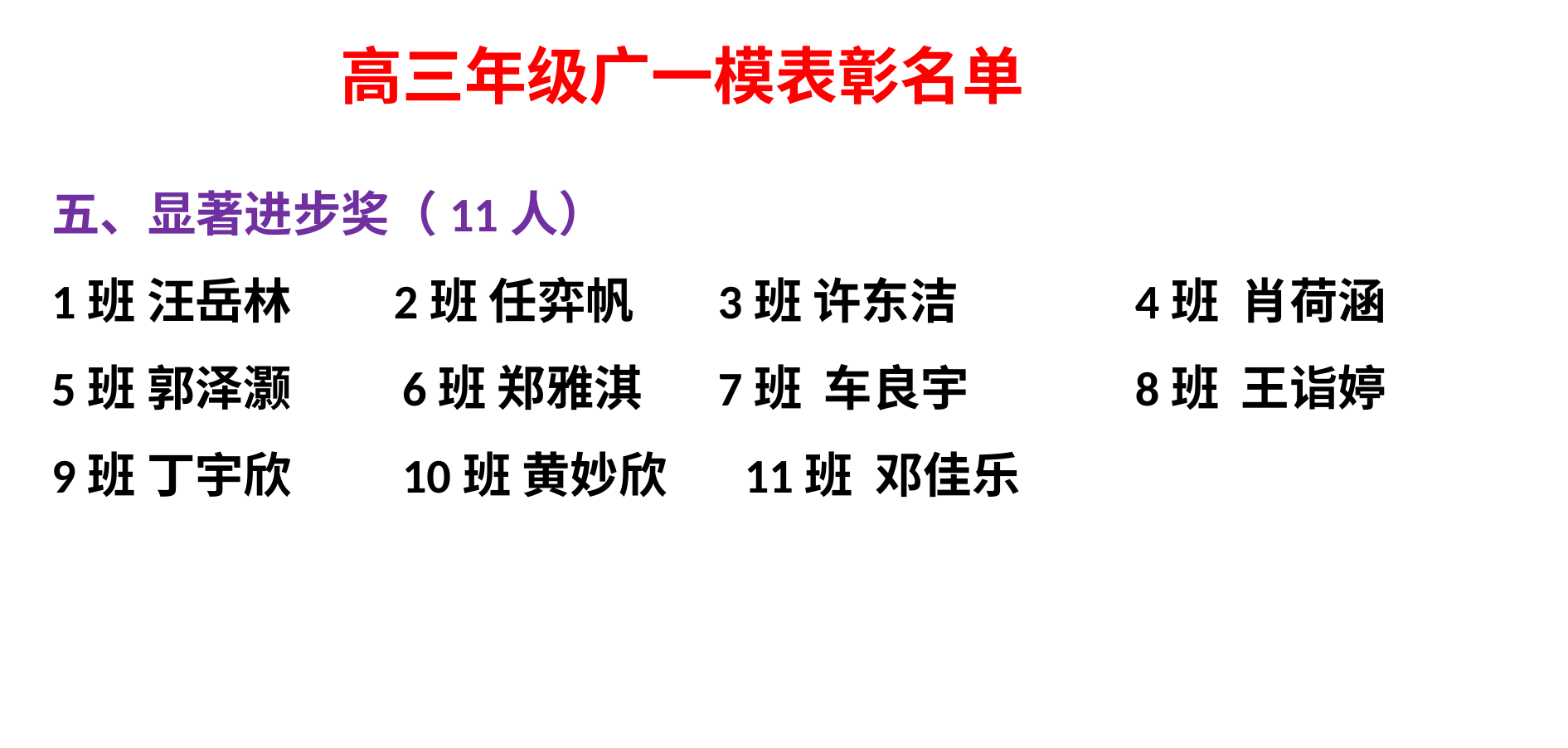

高三年级广一模表彰名单
五、显著进步奖（11人）
1班 汪岳林	       2班 任弈帆	   3班 许东洁	       4班  肖荷涵
5班 郭泽灏         6班 郑雅淇	   7班  车良宇	       8班  王诣婷
9班 丁宇欣         10班 黄妙欣      11班  邓佳乐